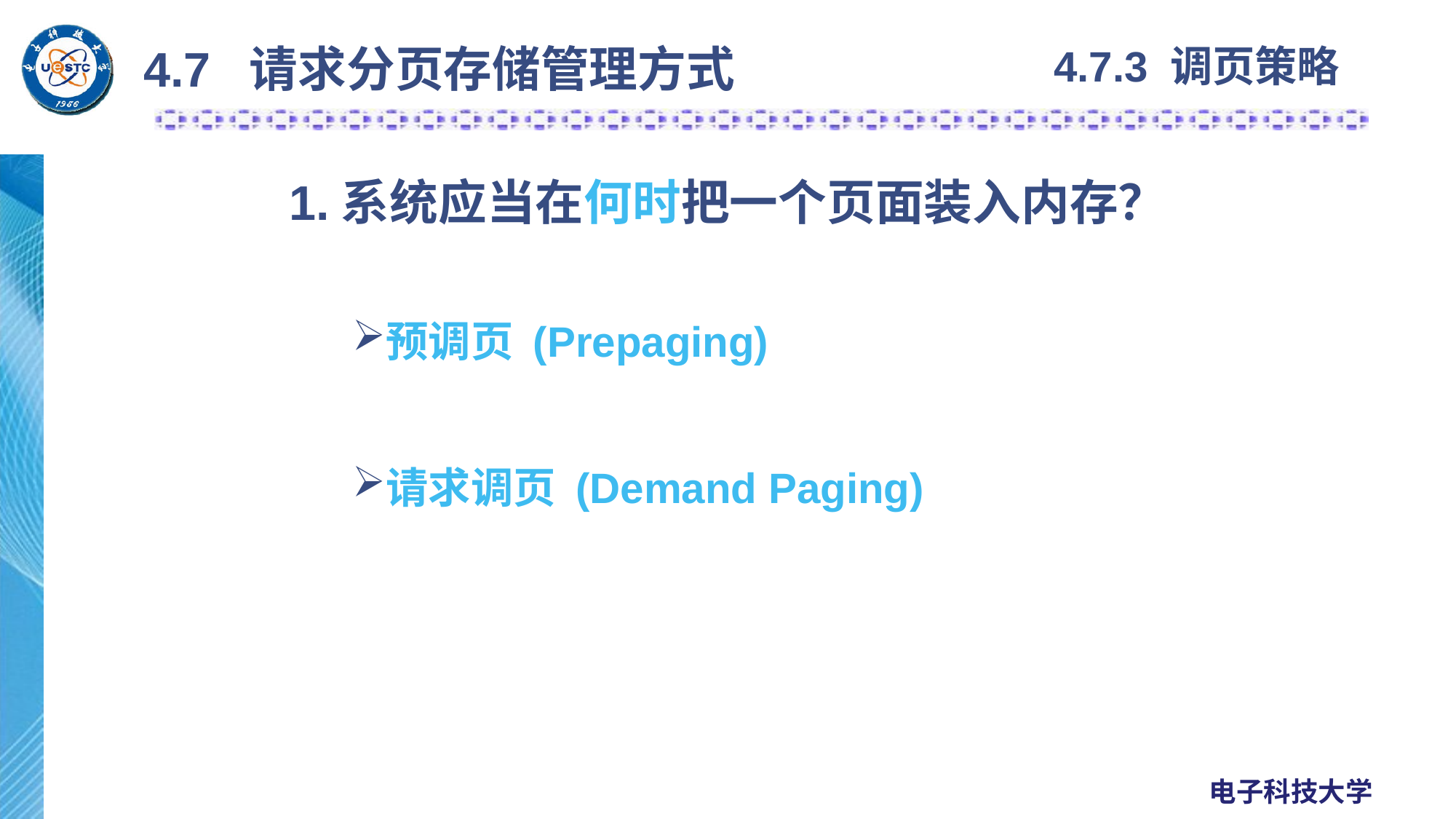

4.7  请求分页存储管理方式
4.7.3 调页策略
# 1.系统应当在何时把一个页面装入内存？

预调页 (Prepaging)

请求调页 (Demand Paging)